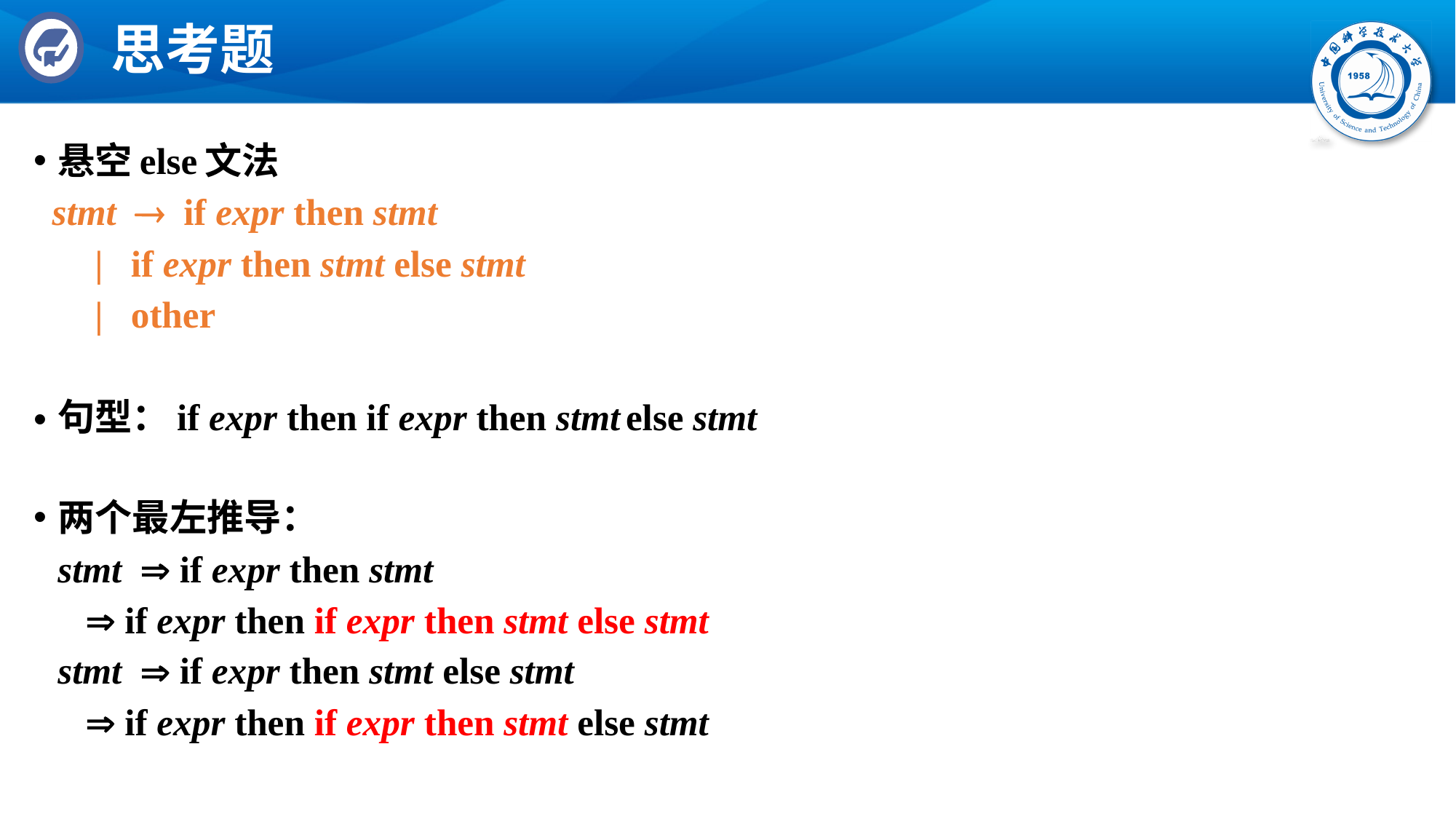

# 思考题
悬空else文法
  stmt  →  if expr then stmt
		    |   if expr then stmt else stmt
		    |   other

句型：if expr then if expr then stmt else stmt

两个最左推导：
	stmt  ⇒ if expr then stmt
		   ⇒ if expr then if expr then stmt else stmt
	stmt  ⇒ if expr then stmt else stmt
		   ⇒ if expr then if expr then stmt else stmt